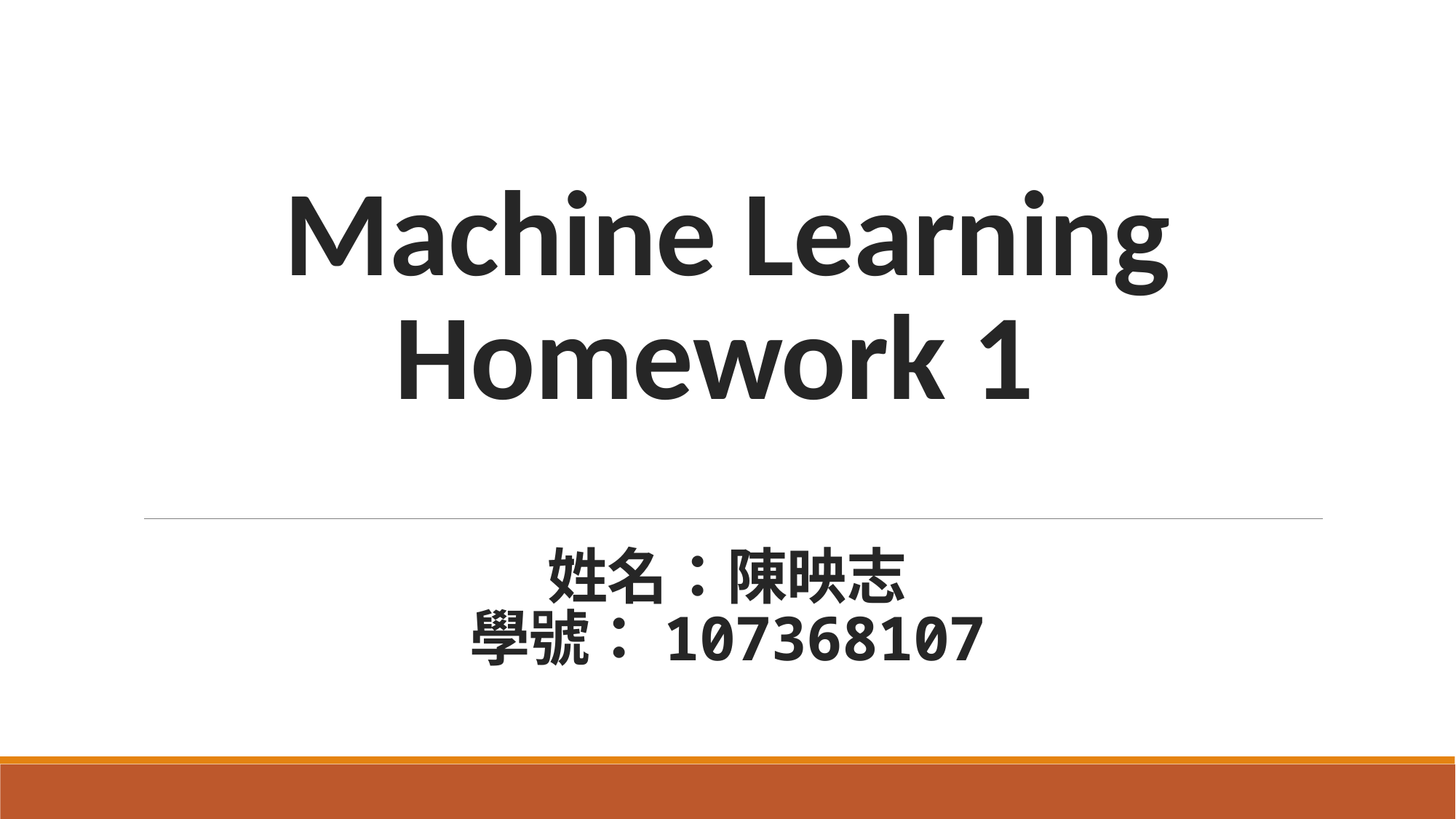

# Machine Learning Homework 1
姓名：陳映志
學號：107368107